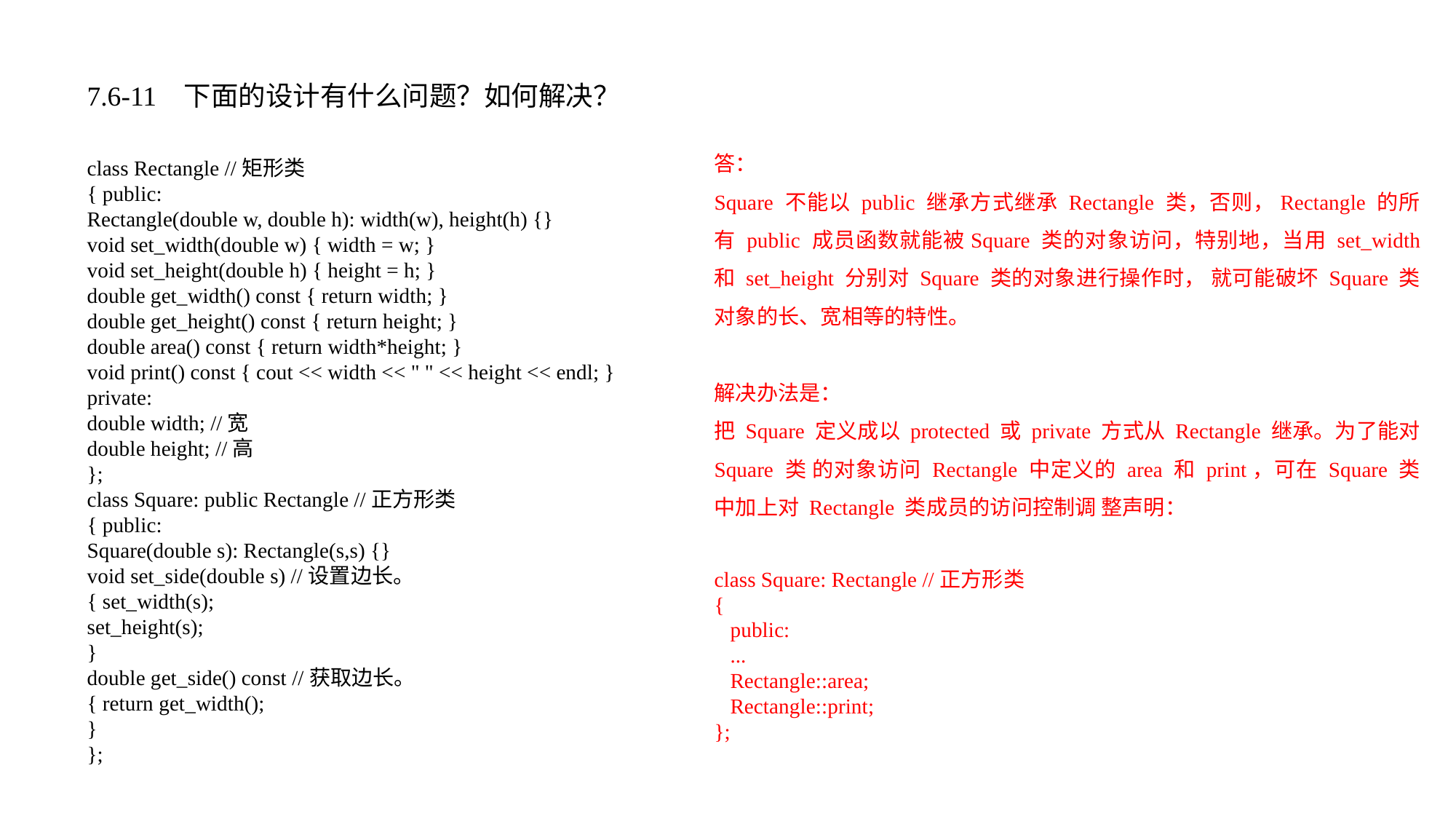

7.6-11   下面的设计有什么问题？如何解决？

class Rectangle //矩形类
{ public:
Rectangle(double w, double h): width(w), height(h) {}
void set_width(double w) { width = w; }
void set_height(double h) { height = h; }
double get_width() const { return width; }
double get_height() const { return height; }
double area() const { return width*height; }
void print() const { cout << width << " " << height << endl; }
private:
double width; //宽
double height; //高
};
class Square: public Rectangle //正方形类
{ public:
Square(double s): Rectangle(s,s) {}
void set_side(double s) //设置边长。
{ set_width(s);
set_height(s);
}
double get_side() const //获取边长。
{ return get_width();
}
};
答：
Square 不能以 public 继承方式继承 Rectangle 类，否则，Rectangle 的所有 public 成员函数就能被Square 类的对象访问，特别地，当用 set_width 和 set_height 分别对 Square 类的对象进行操作时， 就可能破坏 Square 类对象的长、宽相等的特性。

解决办法是：
把 Square 定义成以 protected 或 private 方式从 Rectangle 继承。为了能对 Square 类 的对象访问 Rectangle 中定义的 area 和 print，可在 Square 类中加上对 Rectangle 类成员的访问控制调 整声明：
class Square: Rectangle //正方形类
{
   public:
   ...
   Rectangle::area;
   Rectangle::print;
};